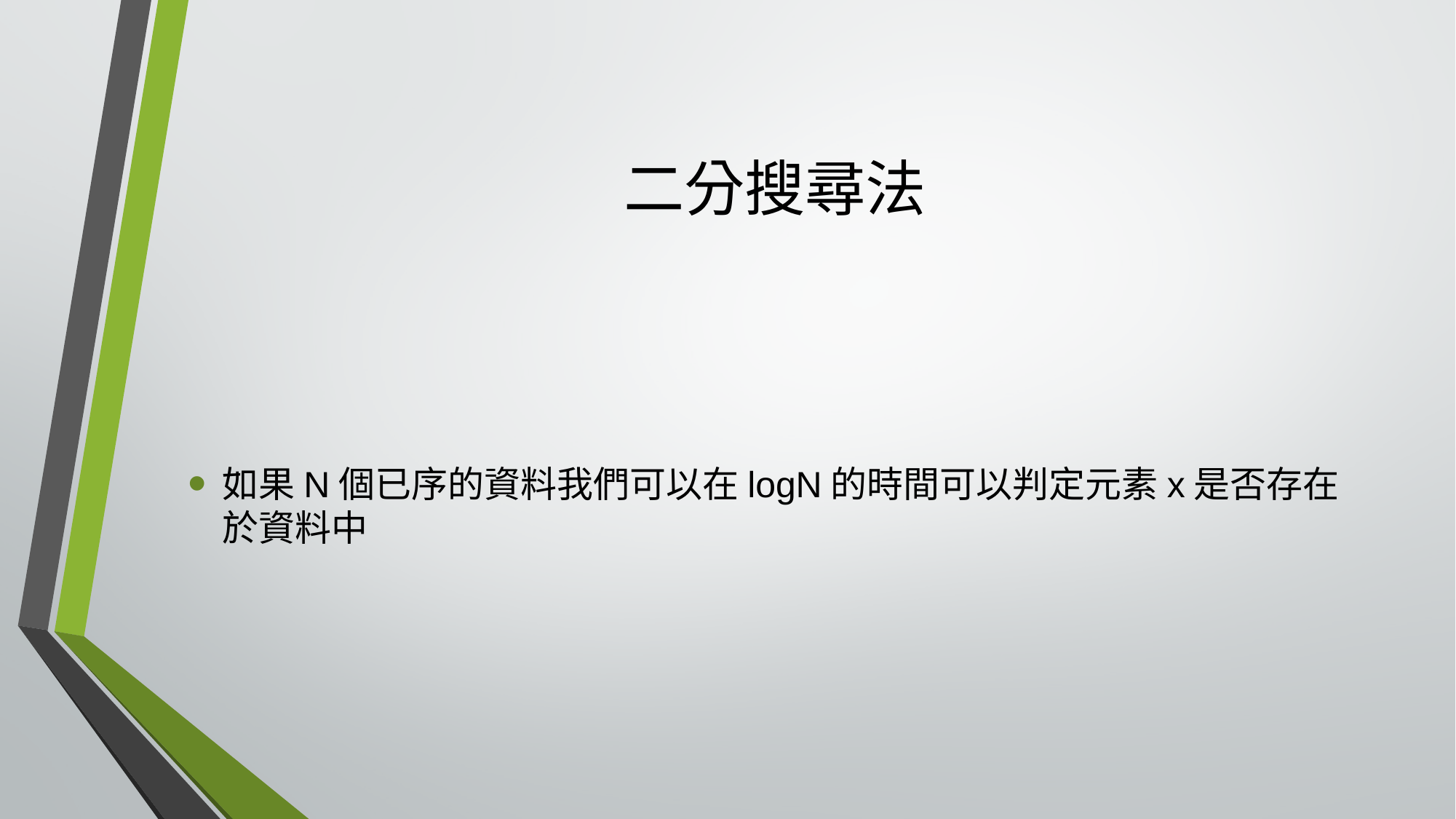

# 二分搜尋法
如果N個已序的資料我們可以在logN的時間可以判定元素x是否存在於資料中